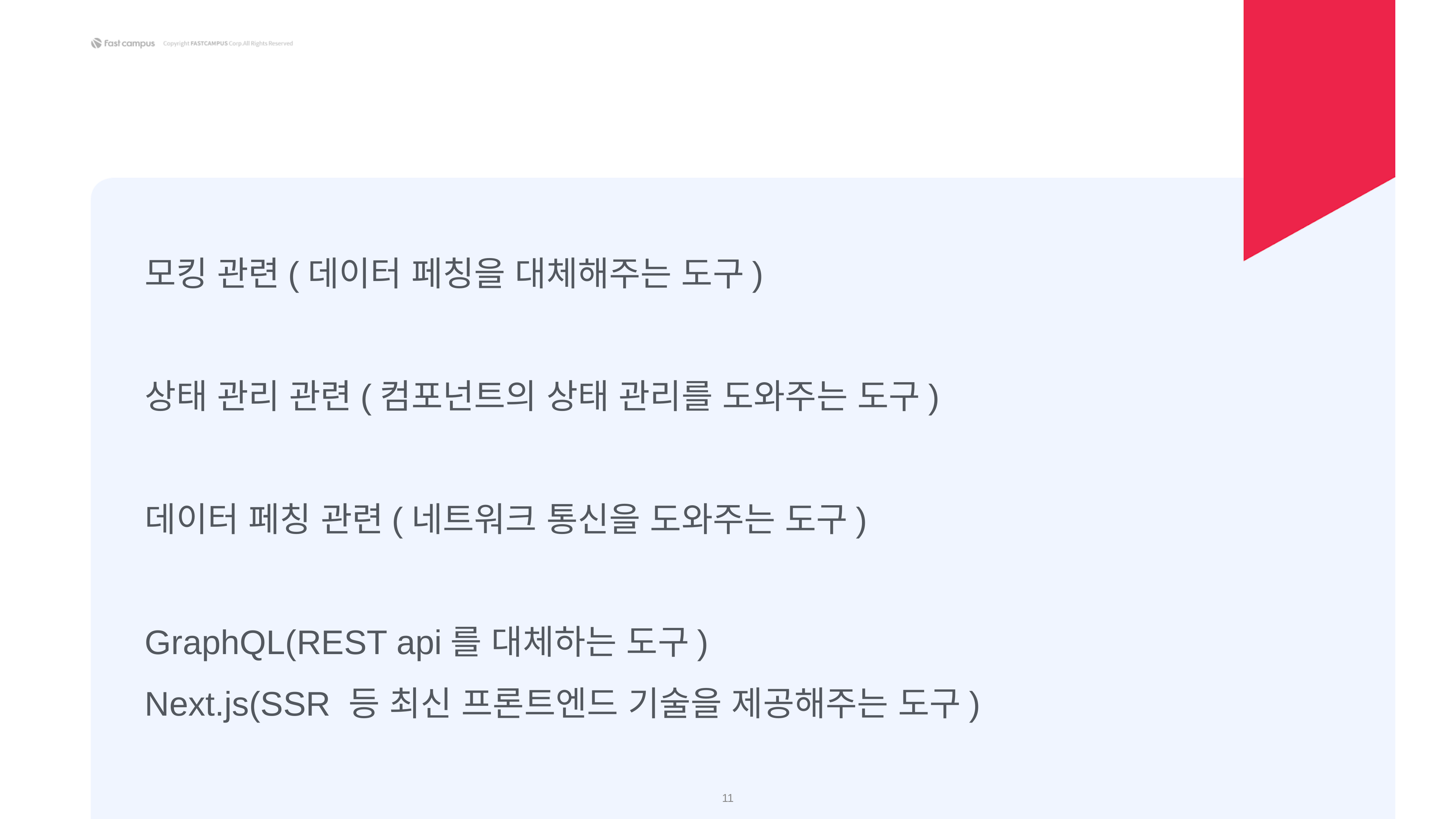

모킹 관련(데이터 페칭을 대체해주는 도구)

상태 관리 관련(컴포넌트의 상태 관리를 도와주는 도구)

데이터 페칭 관련(네트워크 통신을 도와주는 도구)

GraphQL(REST api를 대체하는 도구)
Next.js(SSR 등 최신 프론트엔드 기술을 제공해주는 도구)
11